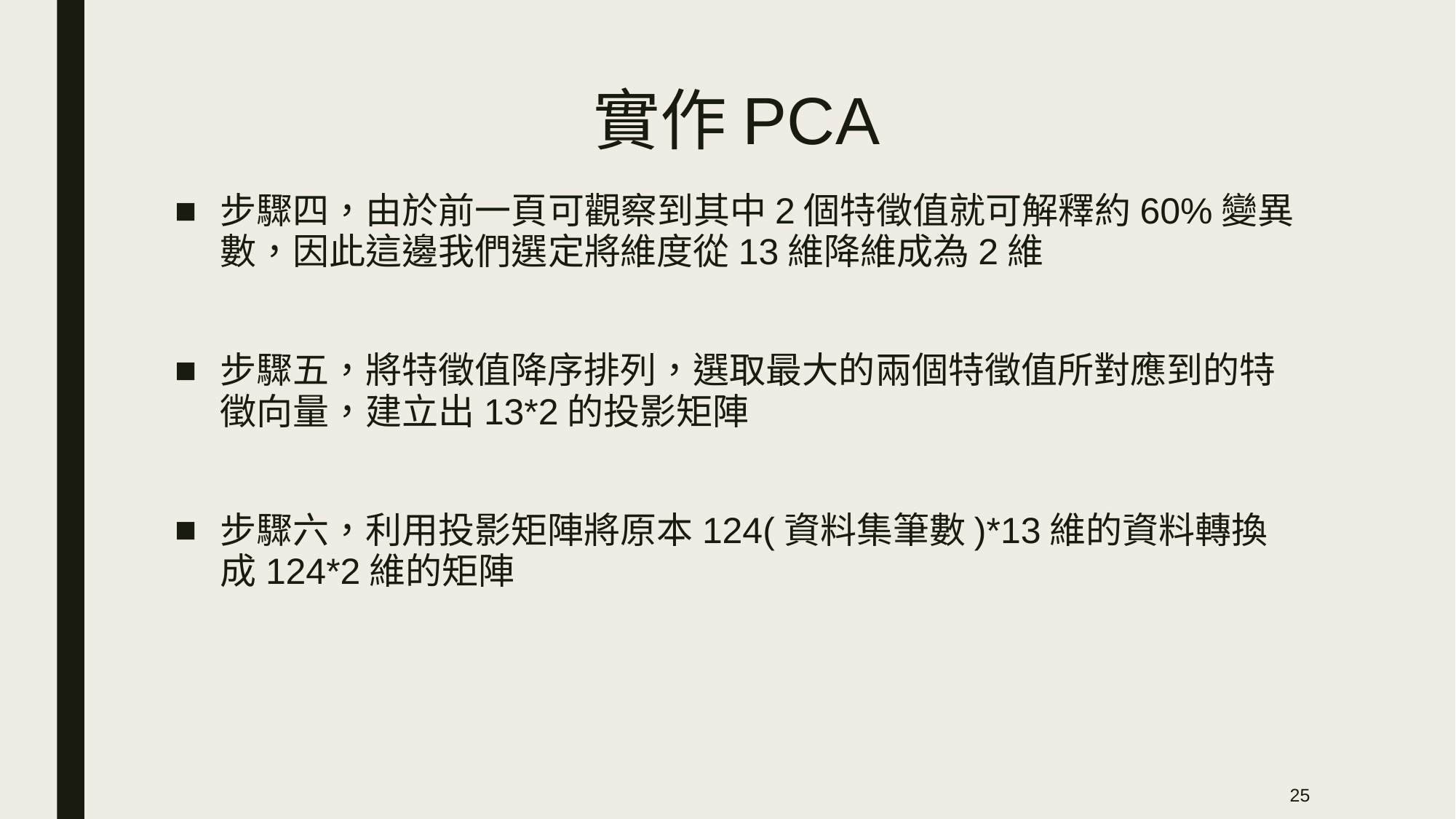

# 實作PCA
步驟四，由於前一頁可觀察到其中2個特徵值就可解釋約60%變異數，因此這邊我們選定將維度從13維降維成為2維

步驟五，將特徵值降序排列，選取最大的兩個特徵值所對應到的特徵向量，建立出13*2的投影矩陣

步驟六，利用投影矩陣將原本124(資料集筆數)*13維的資料轉換成124*2維的矩陣

25